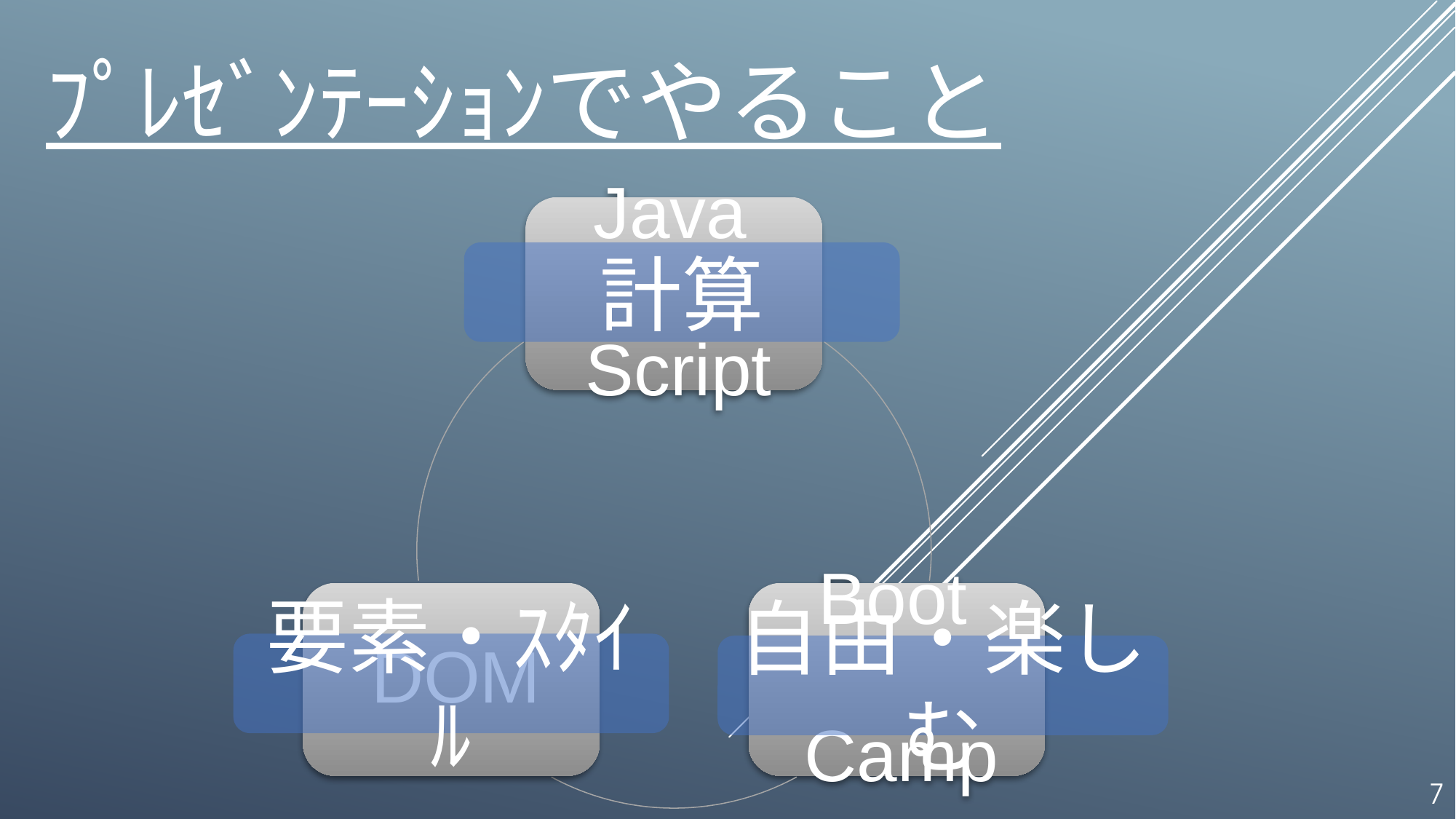

ﾌﾟﾚｾﾞﾝﾃｰｼｮﾝでやること

Java　Script
Boot　Camp
DOM
計算
要素・ｽﾀｲﾙ
自由・楽しむ
7